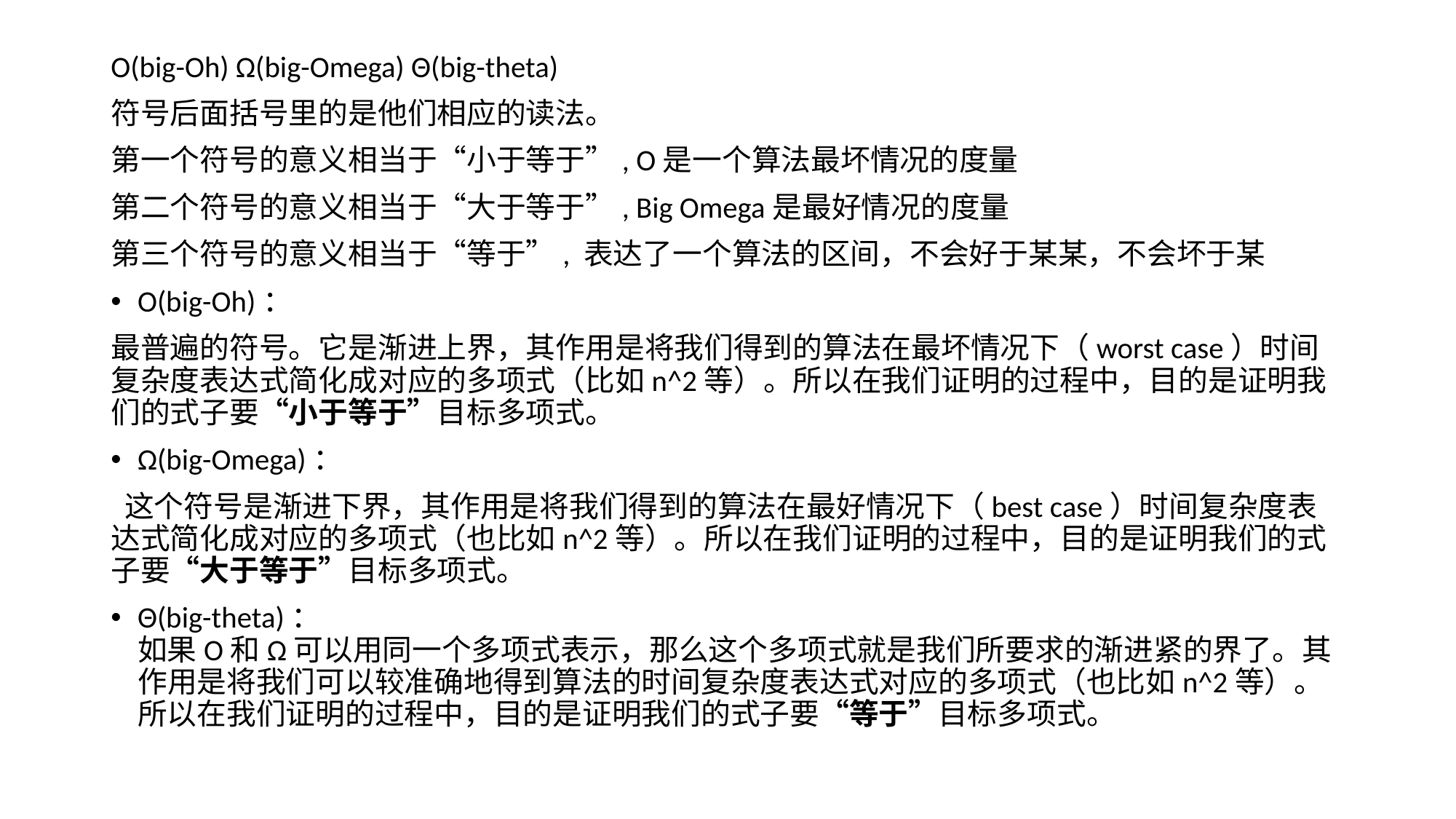

O(big-Oh) Ω(big-Omega) Θ(big-theta)
符号后面括号里的是他们相应的读法。
第一个符号的意义相当于“小于等于”, O是一个算法最坏情况的度量
第二个符号的意义相当于“大于等于”, Big Omega是最好情况的度量
第三个符号的意义相当于“等于”, 表达了一个算法的区间，不会好于某某，不会坏于某
O(big-Oh)：
最普遍的符号。它是渐进上界，其作用是将我们得到的算法在最坏情况下（worst case）时间复杂度表达式简化成对应的多项式（比如n^2等）。所以在我们证明的过程中，目的是证明我们的式子要“小于等于”目标多项式。
Ω(big-Omega)：
 这个符号是渐进下界，其作用是将我们得到的算法在最好情况下（best case）时间复杂度表达式简化成对应的多项式（也比如n^2等）。所以在我们证明的过程中，目的是证明我们的式子要“大于等于”目标多项式。
Θ(big-theta)：
如果O和Ω可以用同一个多项式表示，那么这个多项式就是我们所要求的渐进紧的界了。其作用是将我们可以较准确地得到算法的时间复杂度表达式对应的多项式（也比如n^2等）。所以在我们证明的过程中，目的是证明我们的式子要“等于”目标多项式。